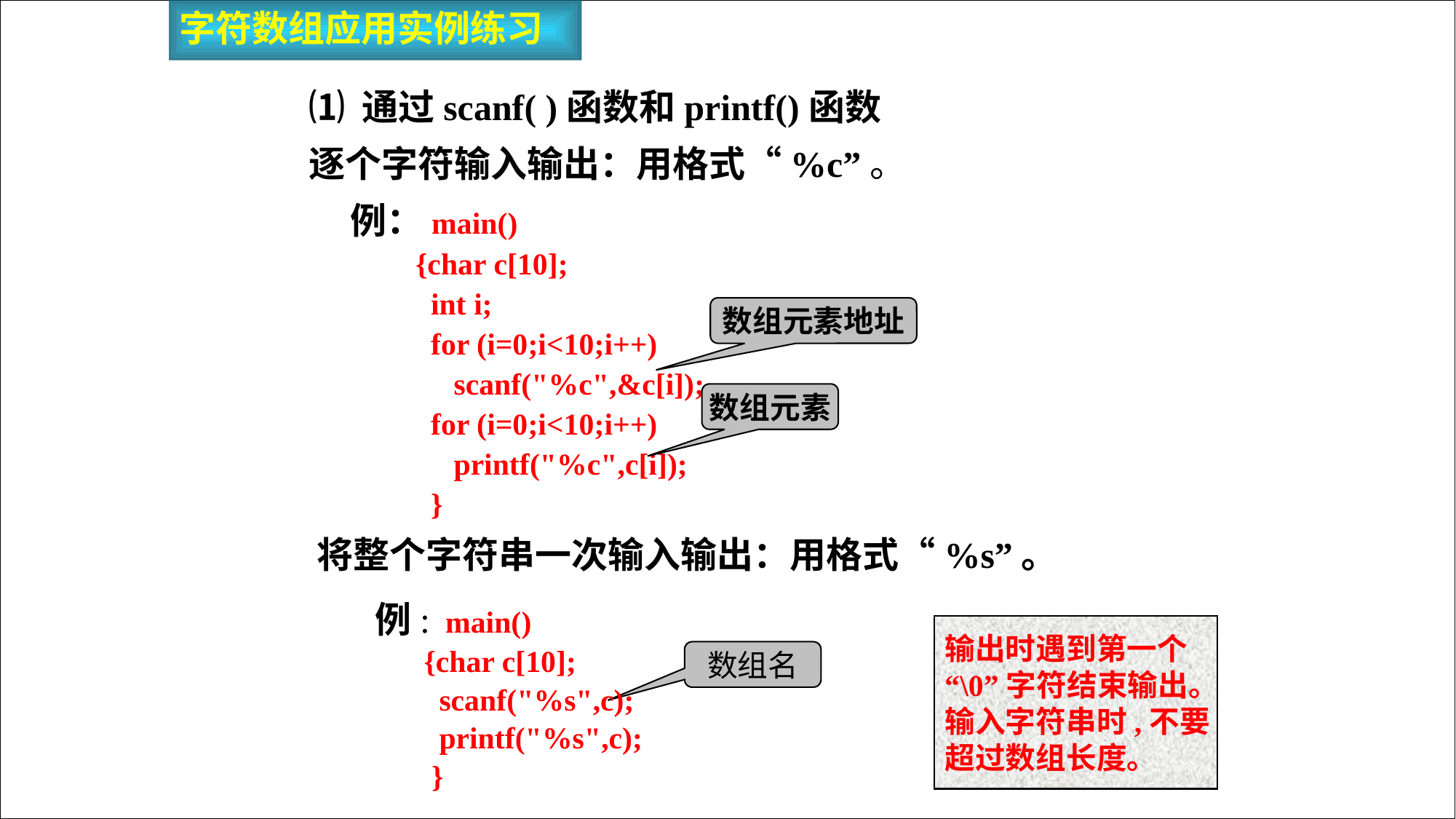

字符数组应用实例练习
⑴ 通过scanf( )函数和printf()函数
逐个字符输入输出：用格式“%c”。
    例：main()
              {char c[10];
                int i;
                for (i=0;i<10;i++)
                   scanf("%c",&c[i]);
                for (i=0;i<10;i++)
                   printf("%c",c[i]);
                }
数组元素地址
数组元素
将整个字符串一次输入输出：用格式“%s”。
      例:  main()
              {char c[10];
                scanf("%s",c);
                printf("%s",c);
               }
输出时遇到第一个
“\0”字符结束输出。
输入字符串时,不要
超过数组长度。
数组名
http://xinxi.xaufe.edu.cn
50